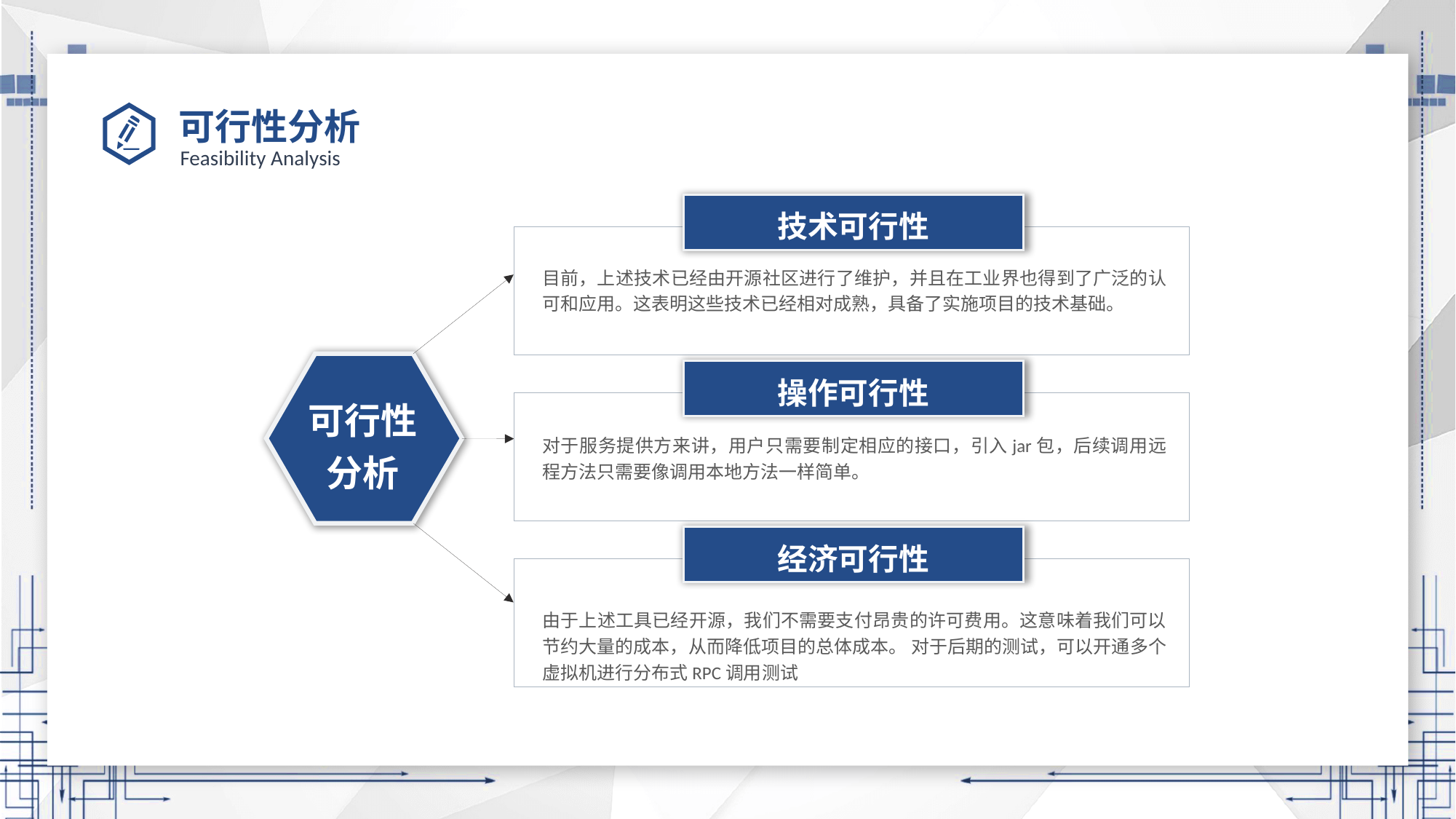

# 可行性分析
Feasibility Analysis

技术可行性

目前，上述技术已经由开源社区进行了维护，并且在工业界也得到了广泛的认可和应用。这表明这些技术已经相对成熟，具备了实施项目的技术基础。

操作可行性

对于服务提供方来讲，用户只需要制定相应的接口，引入jar包，后续调用远程方法只需要像调用本地方法一样简单。

可行性分析

经济可行性

由于上述工具已经开源，我们不需要支付昂贵的许可费用。这意味着我们可以节约大量的成本，从而降低项目的总体成本。 对于后期的测试，可以开通多个虚拟机进行分布式RPC调用测试